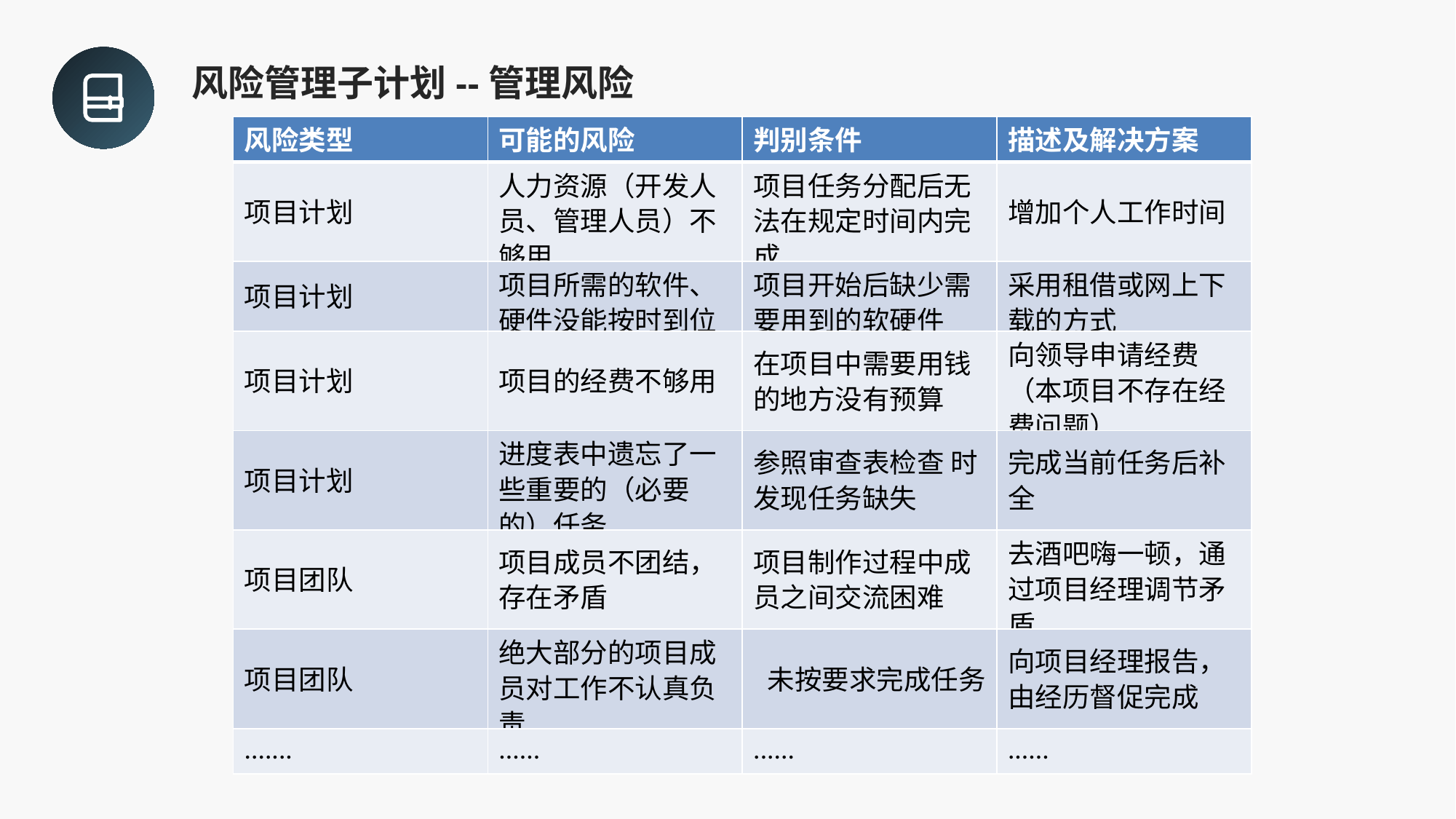

风险管理子计划--管理风险
| 风险类型 | 可能的风险 | 判别条件 | 描述及解决方案 |
| --- | --- | --- | --- |
| 项目计划 | 人力资源（开发人员、管理人员）不够用 | 项目任务分配后无法在规定时间内完成 | 增加个人工作时间 |
| 项目计划 | 项目所需的软件、硬件没能按时到位 | 项目开始后缺少需要用到的软硬件 | 采用租借或网上下载的方式 |
| 项目计划 | 项目的经费不够用 | 在项目中需要用钱的地方没有预算 | 向领导申请经费（本项目不存在经费问题） |
| 项目计划 | 进度表中遗忘了一些重要的（必要的）任务 | 参照审查表检查 时发现任务缺失 | 完成当前任务后补全 |
| 项目团队 | 项目成员不团结，存在矛盾 | 项目制作过程中成员之间交流困难 | 去酒吧嗨一顿，通过项目经理调节矛盾 |
| 项目团队 | 绝大部分的项目成员对工作不认真负责 | 未按要求完成任务 | 向项目经理报告，由经历督促完成 |
| ....... | ...... | ...... | ...... |